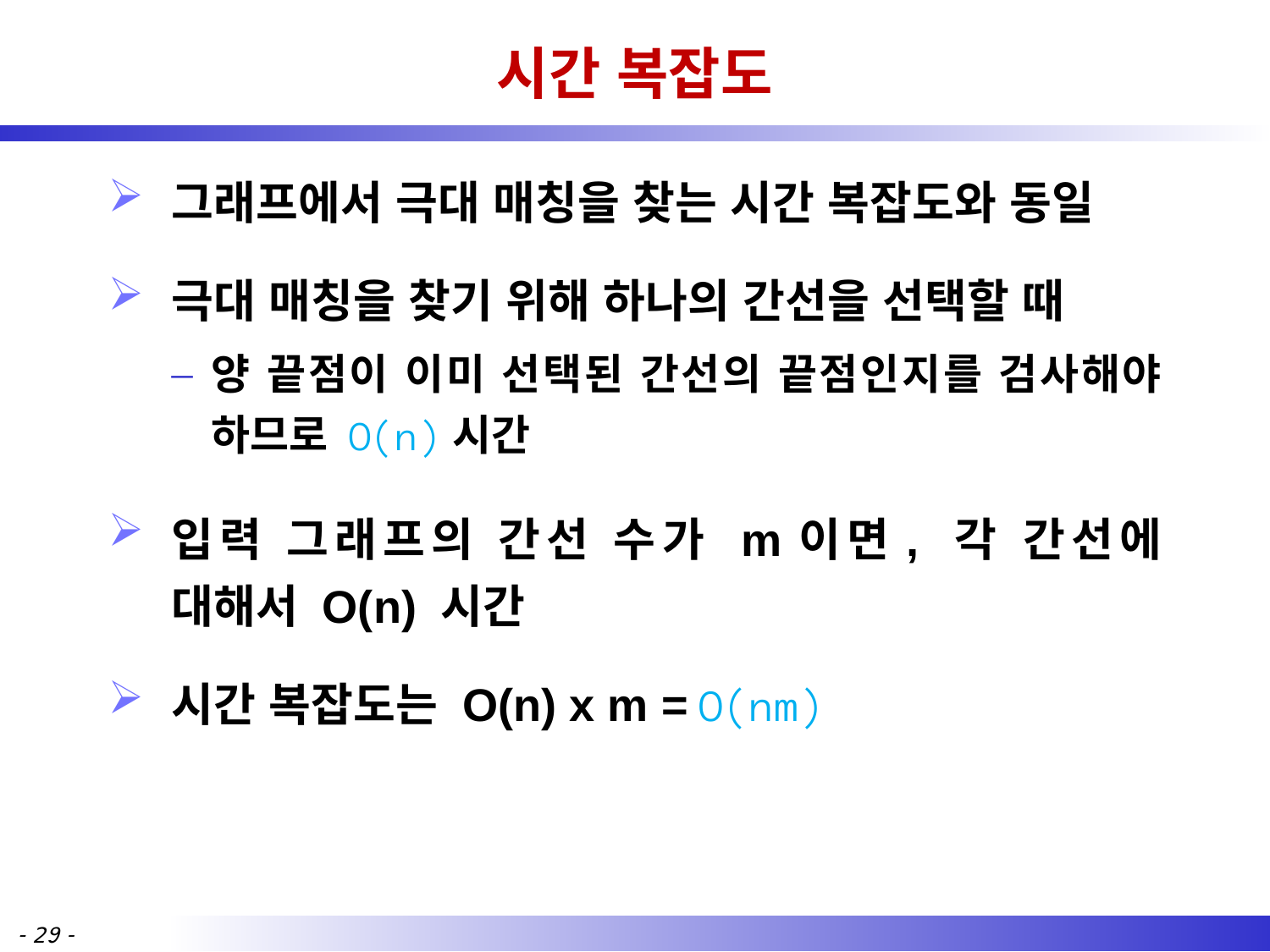

# 시간 복잡도
그래프에서 극대 매칭을 찾는 시간 복잡도와 동일
극대 매칭을 찾기 위해 하나의 간선을 선택할 때
양 끝점이 이미 선택된 간선의 끝점인지를 검사해야 하므로 O(n)시간
입력 그래프의 간선 수가 m이면, 각 간선에 대해서 O(n) 시간
시간 복잡도는 O(n) x m = O(nm)
- 29 -